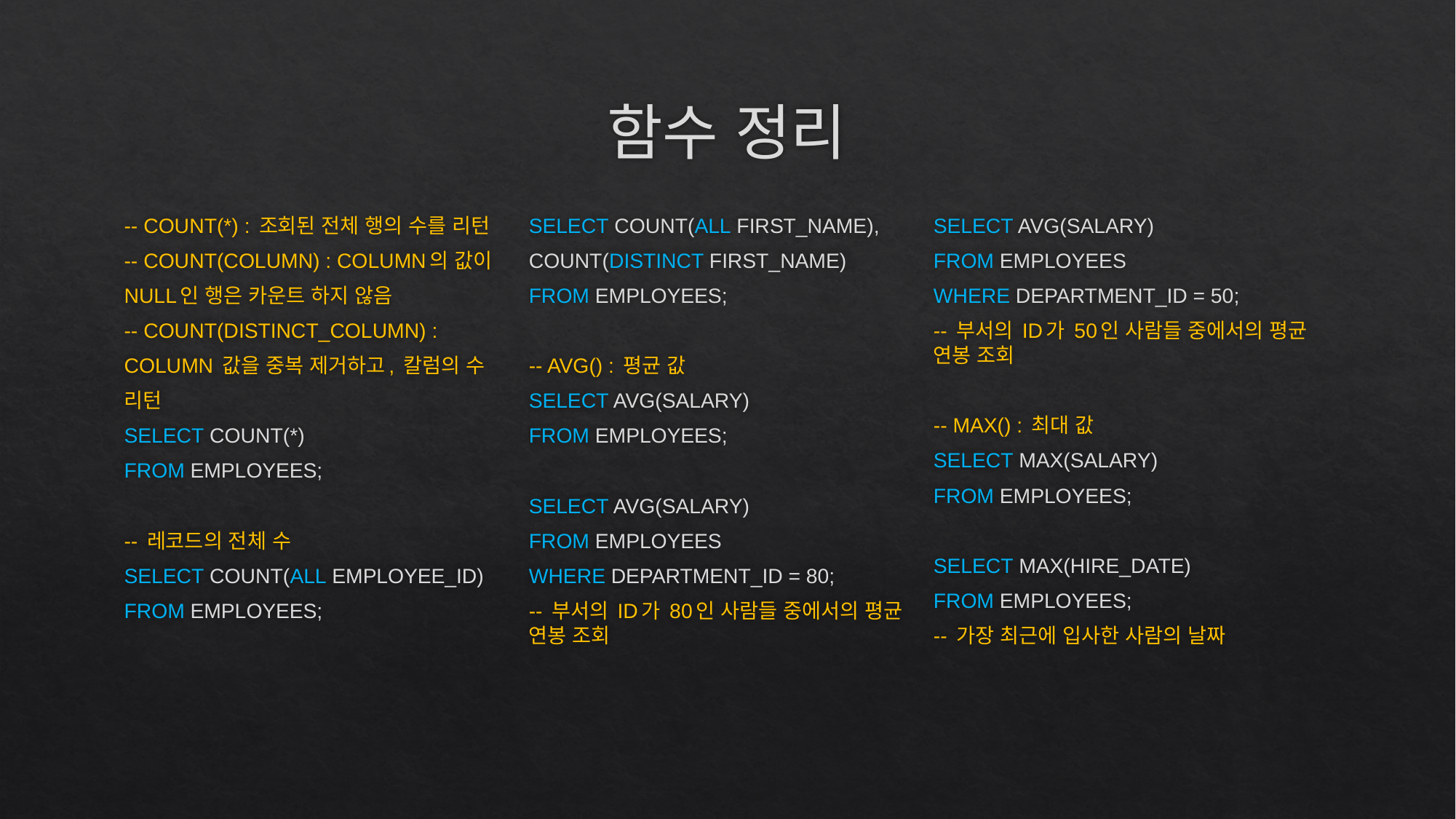

# 함수 정리
-- COUNT(*) : 조회된 전체 행의 수를 리턴
-- COUNT(COLUMN) : COLUMN의 값이
NULL인 행은 카운트 하지 않음
-- COUNT(DISTINCT_COLUMN) :
COLUMN 값을 중복 제거하고, 칼럼의 수
리턴
SELECT COUNT(*)
FROM EMPLOYEES;

-- 레코드의 전체 수
SELECT COUNT(ALL EMPLOYEE_ID)
FROM EMPLOYEES;

SELECT COUNT(ALL FIRST_NAME),
COUNT(DISTINCT FIRST_NAME)
FROM EMPLOYEES;

-- AVG() : 평균 값
SELECT AVG(SALARY)
FROM EMPLOYEES;

SELECT AVG(SALARY)
FROM EMPLOYEES
WHERE DEPARTMENT_ID = 80;
-- 부서의 ID가 80인 사람들 중에서의 평균 연봉 조회

SELECT AVG(SALARY)
FROM EMPLOYEES
WHERE DEPARTMENT_ID = 50;
-- 부서의 ID가 50인 사람들 중에서의 평균 연봉 조회

-- MAX() : 최대 값
SELECT MAX(SALARY)
FROM EMPLOYEES;

SELECT MAX(HIRE_DATE)
FROM EMPLOYEES;
-- 가장 최근에 입사한 사람의 날짜